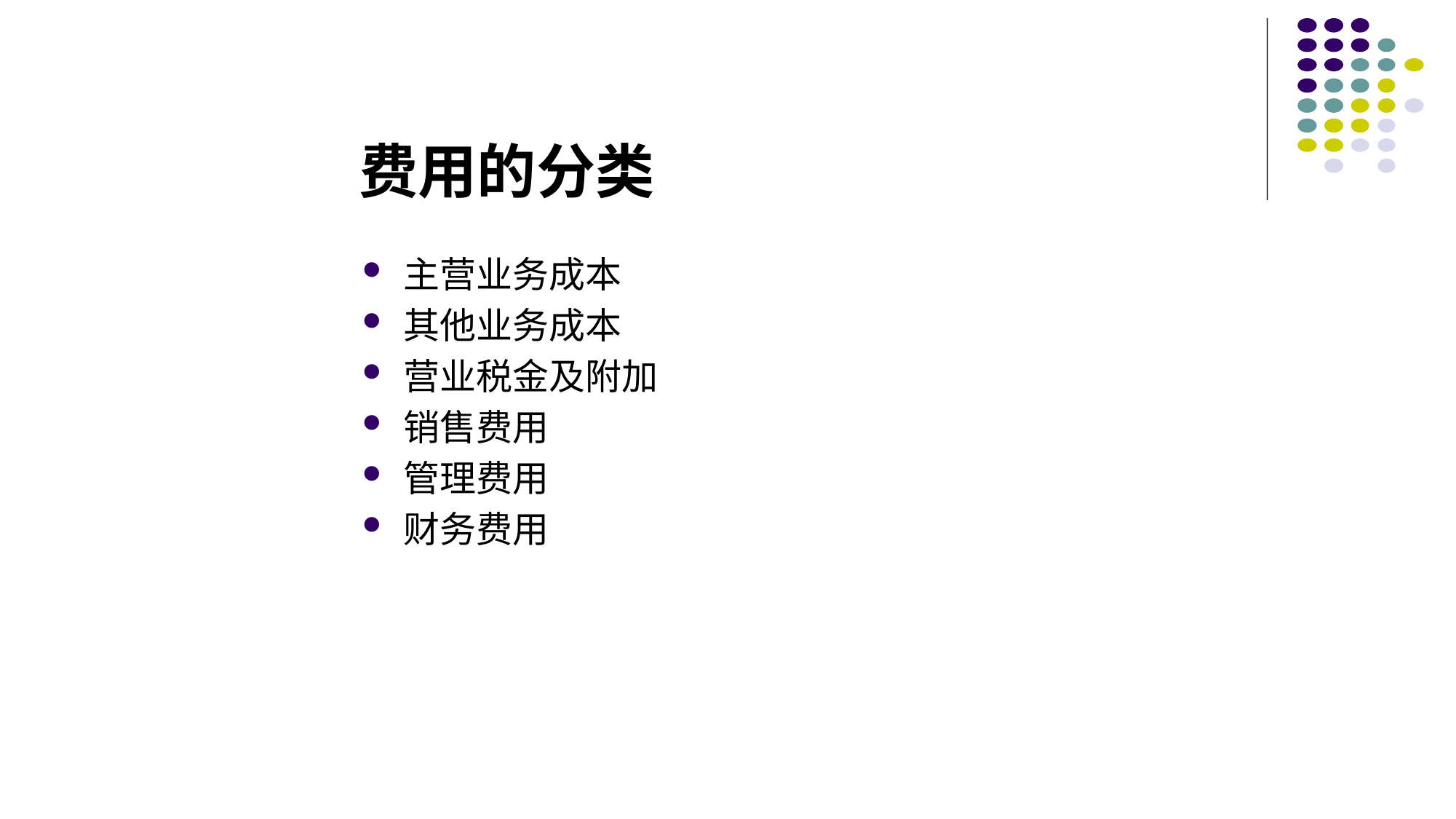

# 费用的分类
主营业务成本
其他业务成本
营业税金及附加
销售费用
管理费用
财务费用